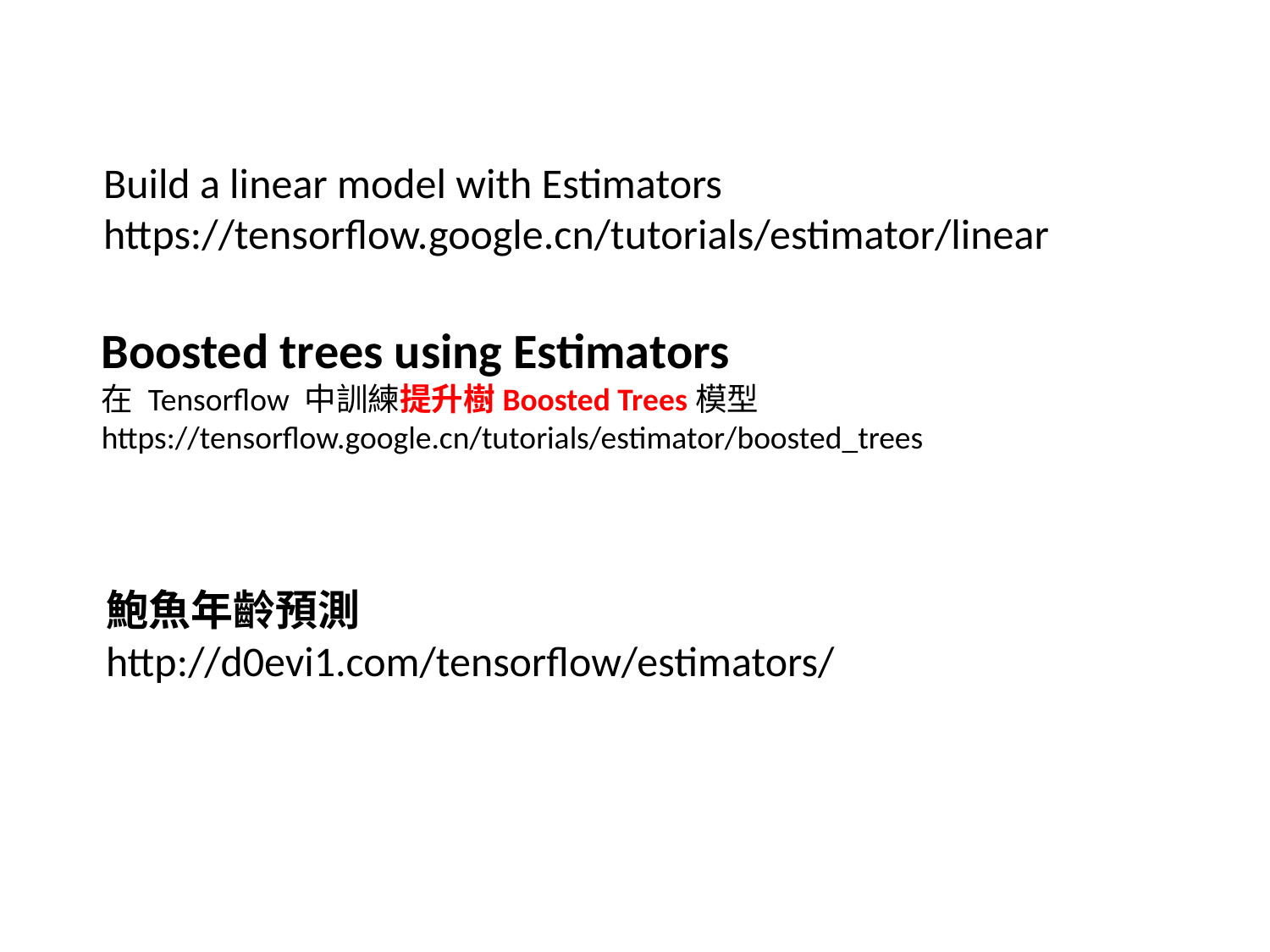

Build a linear model with Estimators
https://tensorflow.google.cn/tutorials/estimator/linear
Boosted trees using Estimators
在 Tensorflow 中訓練提升樹Boosted Trees模型
https://tensorflow.google.cn/tutorials/estimator/boosted_trees
鮑魚年齡預測
http://d0evi1.com/tensorflow/estimators/